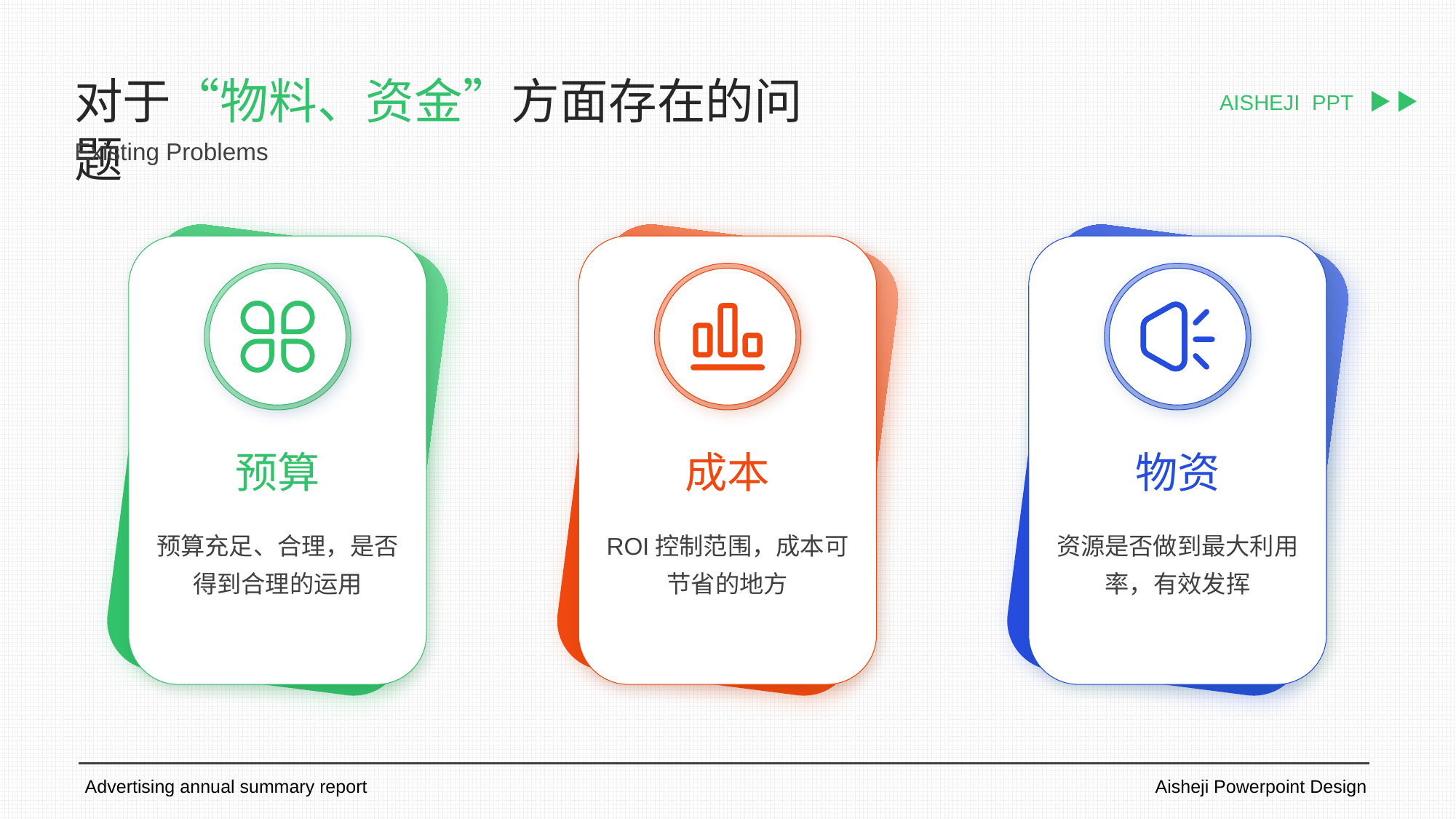

对于“物料、资金”方面存在的问题
AISHEJI  PPT

Existing Problems

预算
成本
物资
预算充足、合理，是否得到合理的运用
ROI控制范围，成本可节省的地方
资源是否做到最大利用率，有效发挥
Advertising annual summary report
Aisheji Powerpoint Design